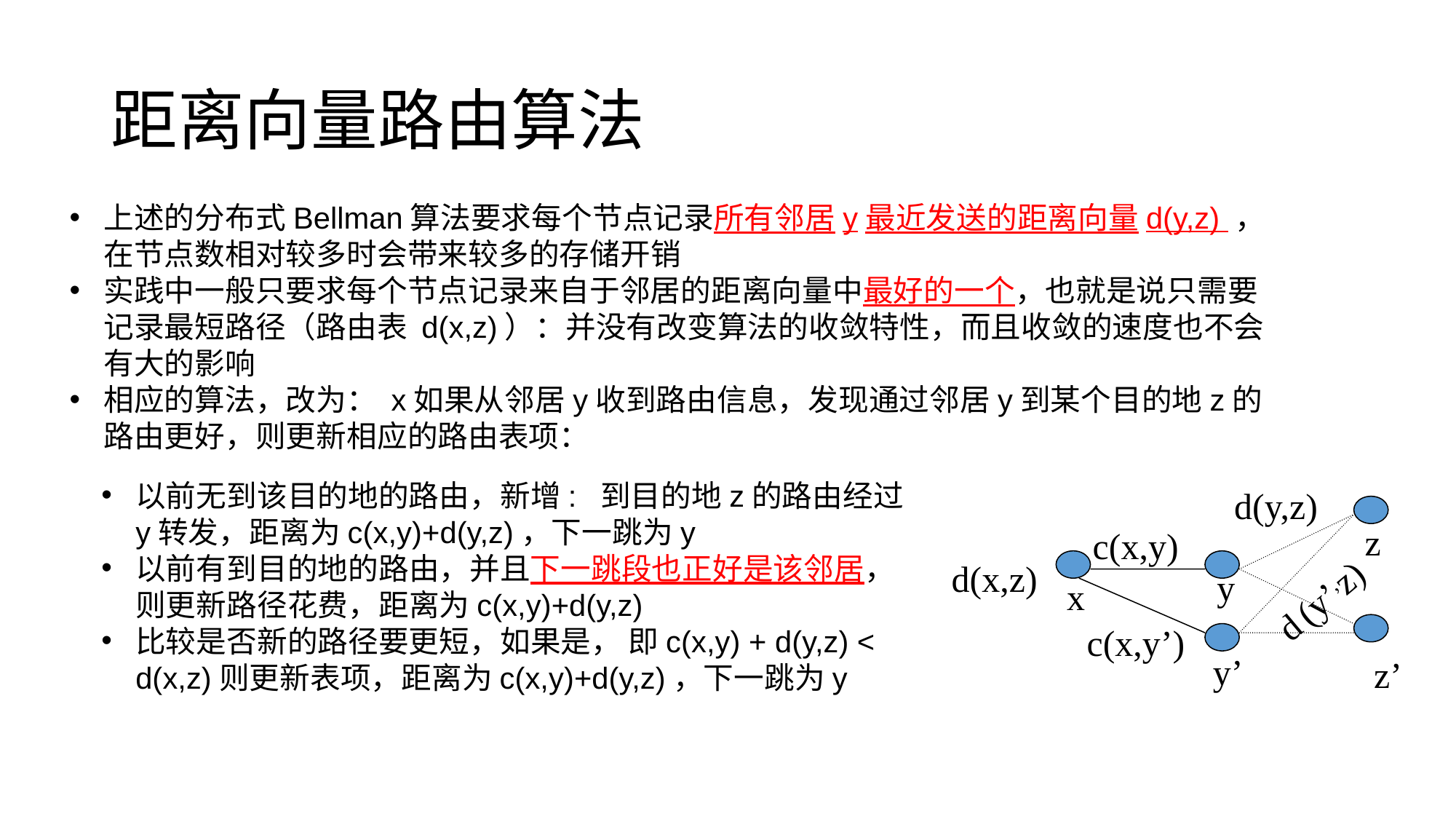

# 距离向量路由算法
上述的分布式Bellman算法要求每个节点记录所有邻居y最近发送的距离向量d(y,z) ，在节点数相对较多时会带来较多的存储开销
实践中一般只要求每个节点记录来自于邻居的距离向量中最好的一个，也就是说只需要记录最短路径（路由表 d(x,z)）：并没有改变算法的收敛特性，而且收敛的速度也不会有大的影响
相应的算法，改为： x如果从邻居y收到路由信息，发现通过邻居y到某个目的地z的路由更好，则更新相应的路由表项：
以前无到该目的地的路由，新增:  到目的地z的路由经过y转发，距离为c(x,y)+d(y,z)，下一跳为y
以前有到目的地的路由，并且下一跳段也正好是该邻居，则更新路径花费，距离为c(x,y)+d(y,z)
比较是否新的路径要更短，如果是， 即c(x,y) + d(y,z) < d(x,z)则更新表项，距离为c(x,y)+d(y,z)，下一跳为y
d(y,z)

z
c(x,y)
d(x,z)

y
d (y’,z)
x

c(x,y’)

y’
z’